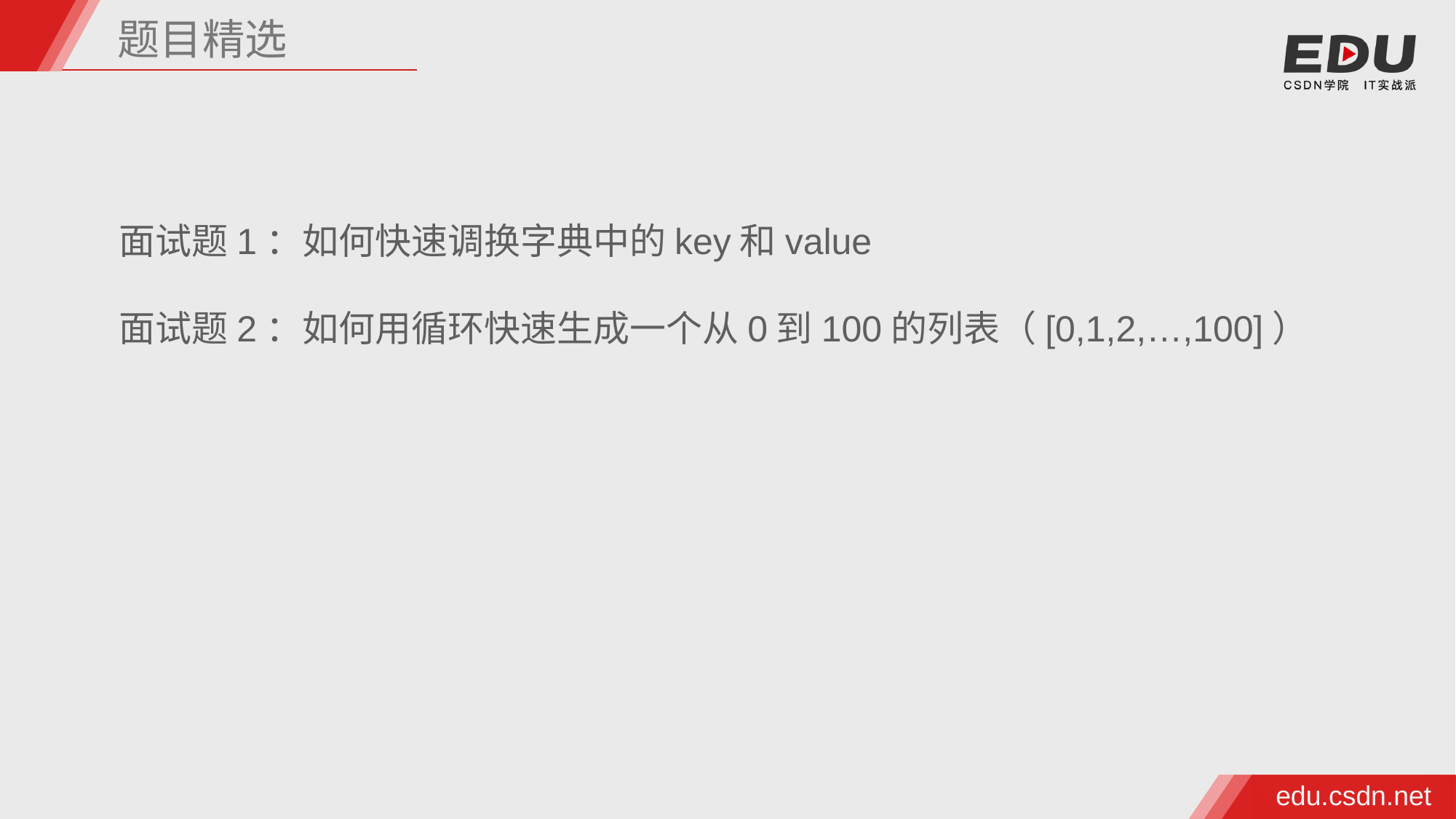

题目精选
面试题1：如何快速调换字典中的key和value
面试题2：如何用循环快速生成一个从0到100的列表（[0,1,2,…,100]）
edu.csdn.net